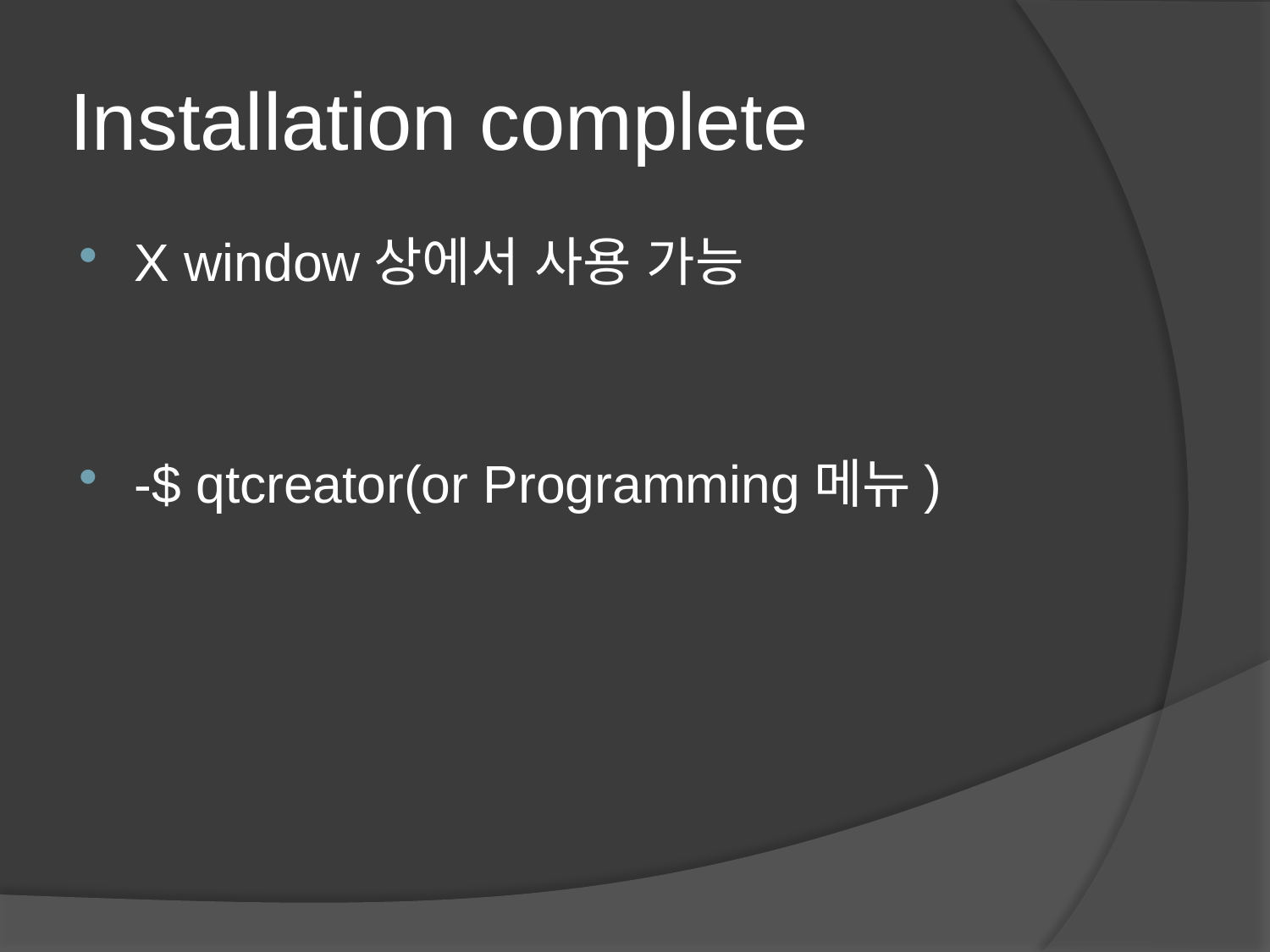

# Installation complete
X window상에서 사용 가능

-$ qtcreator(or Programming메뉴)